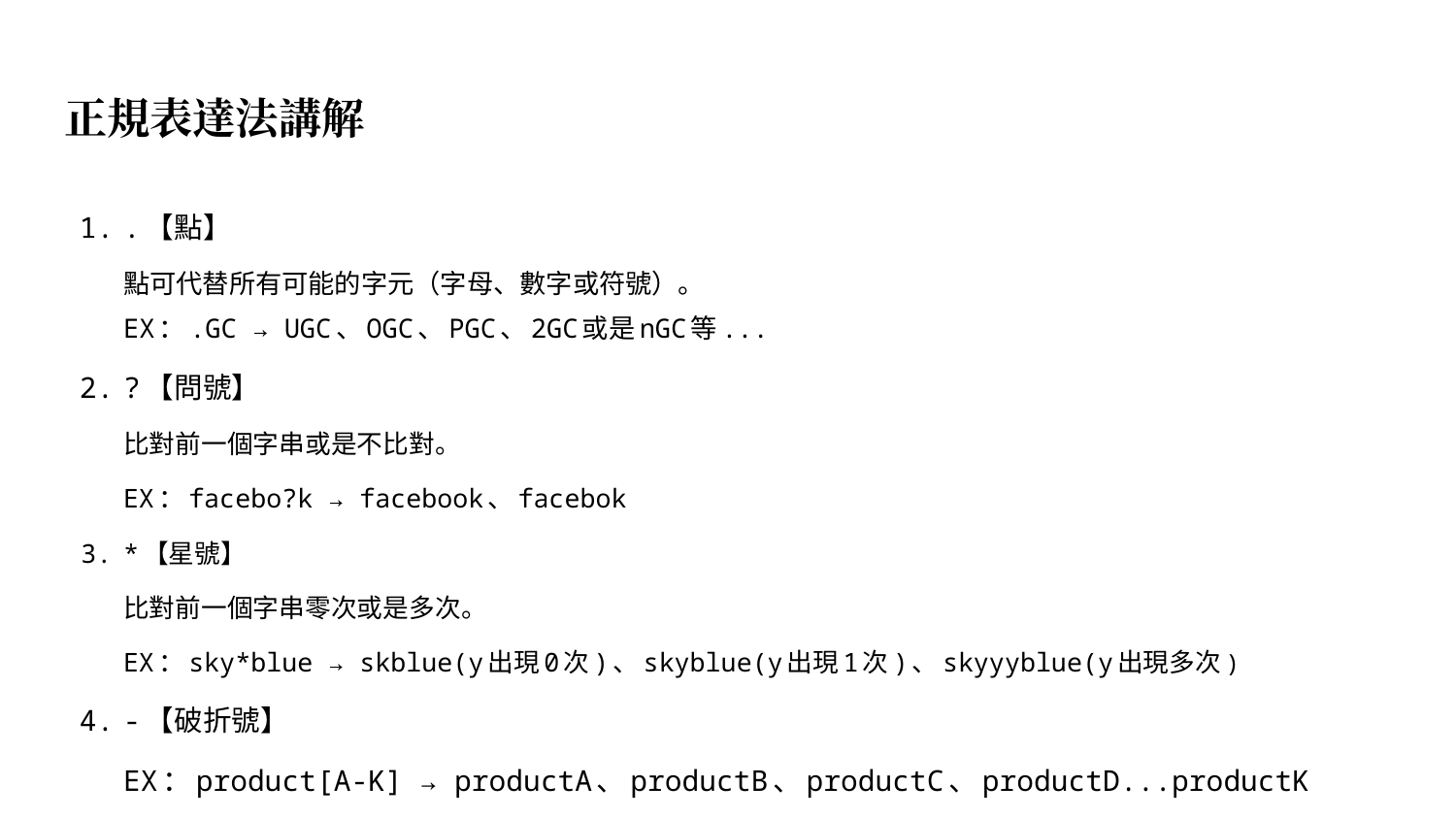

# 正規表達法講解

.【點】
點可代替所有可能的字元（字母、數字或符號）。
EX：.GC → UGC、OGC、PGC、2GC或是nGC等...
?【問號】
比對前一個字串或是不比對。
EX：facebo?k → facebook、facebok
*【星號】
比對前一個字串零次或是多次。
EX：sky*blue → skblue(y出現0次)、skyblue(y出現1次)、skyyyblue(y出現多次)
-【破折號】
EX：product[A-K] → productA、productB、productC、productD...productK